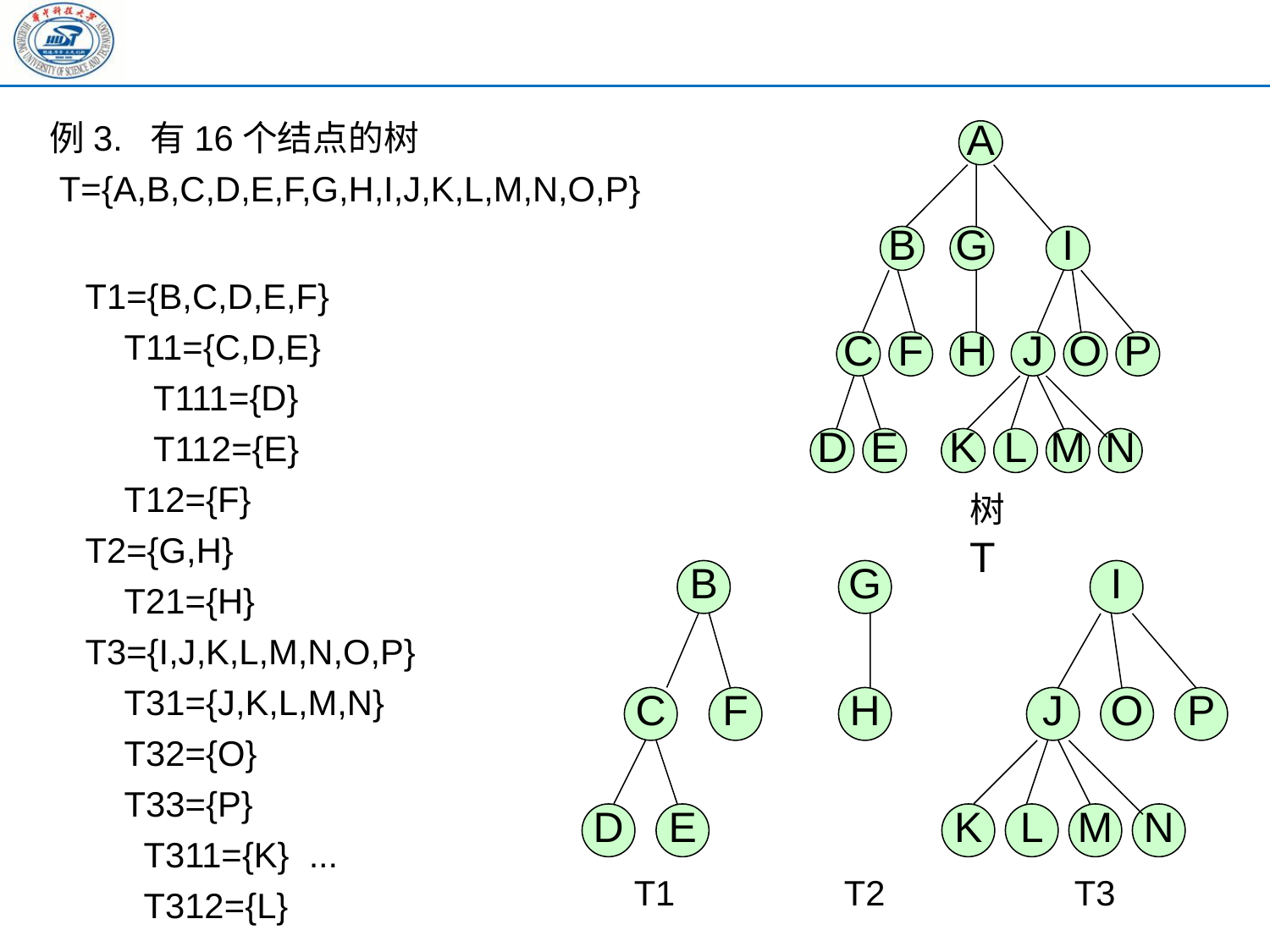

例3.  有16个结点的树
 T={A,B,C,D,E,F,G,H,I,J,K,L,M,N,O,P}
A

B
G
I

C
F
H
J
O
P

D
E
K
L
M
N
树T
T1={B,C,D,E,F}
    T11={C,D,E}
       T111={D}
       T112={E}
    T12={F}
T2={G,H}
    T21={H}
T3={I,J,K,L,M,N,O,P}
    T31={J,K,L,M,N}
    T32={O}
    T33={P}
      T311={K}  ...
      T312={L}
B

C
F

D
E
T1
G

H
T2
I

J
O
P

K
L
M
N
T3